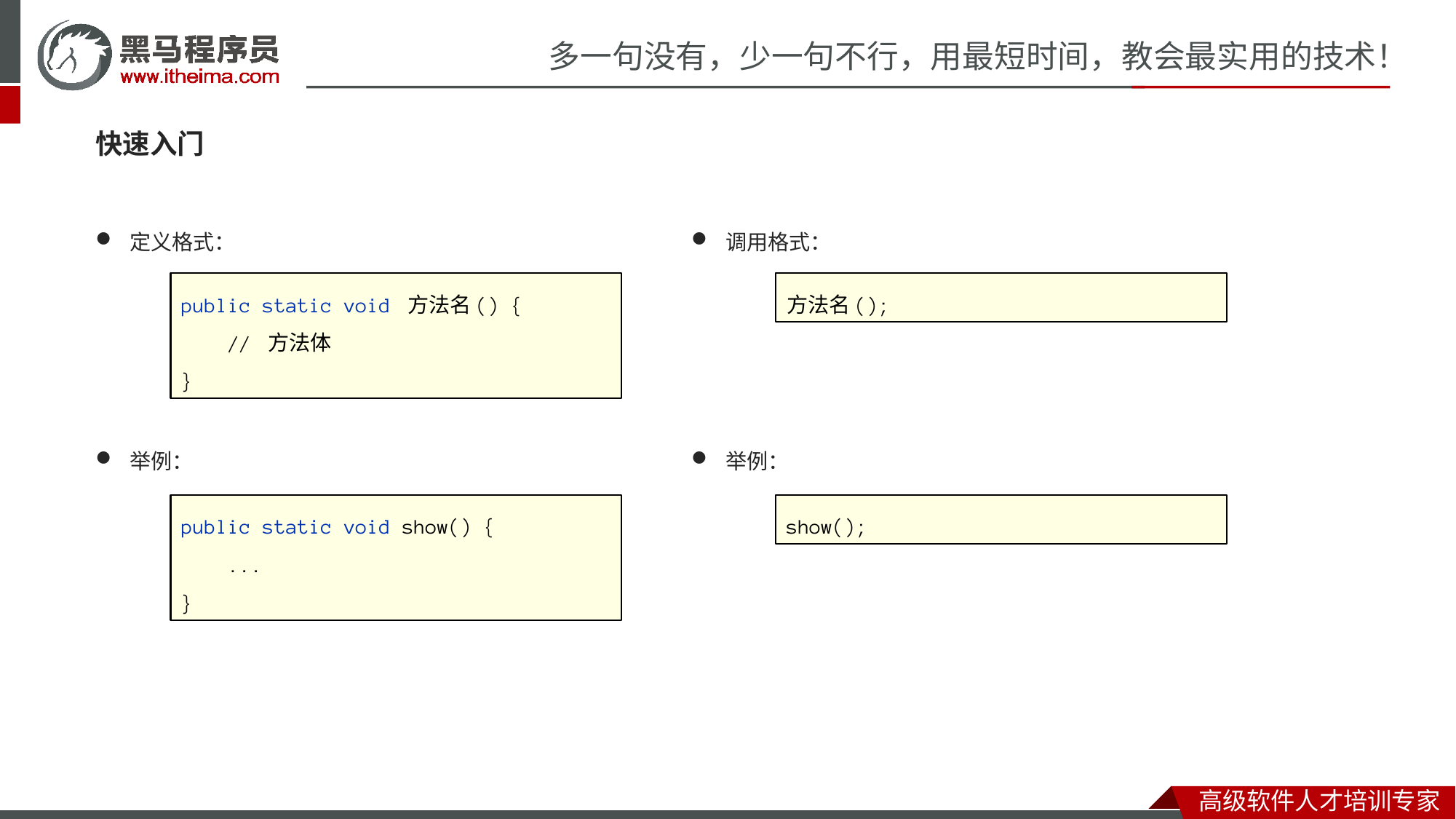

#
快速入门
定义格式：
调用格式：
public static void 方法名() {
    // 方法体
}
方法名();
举例：
举例：
public static void show() {
    ...
}
show();